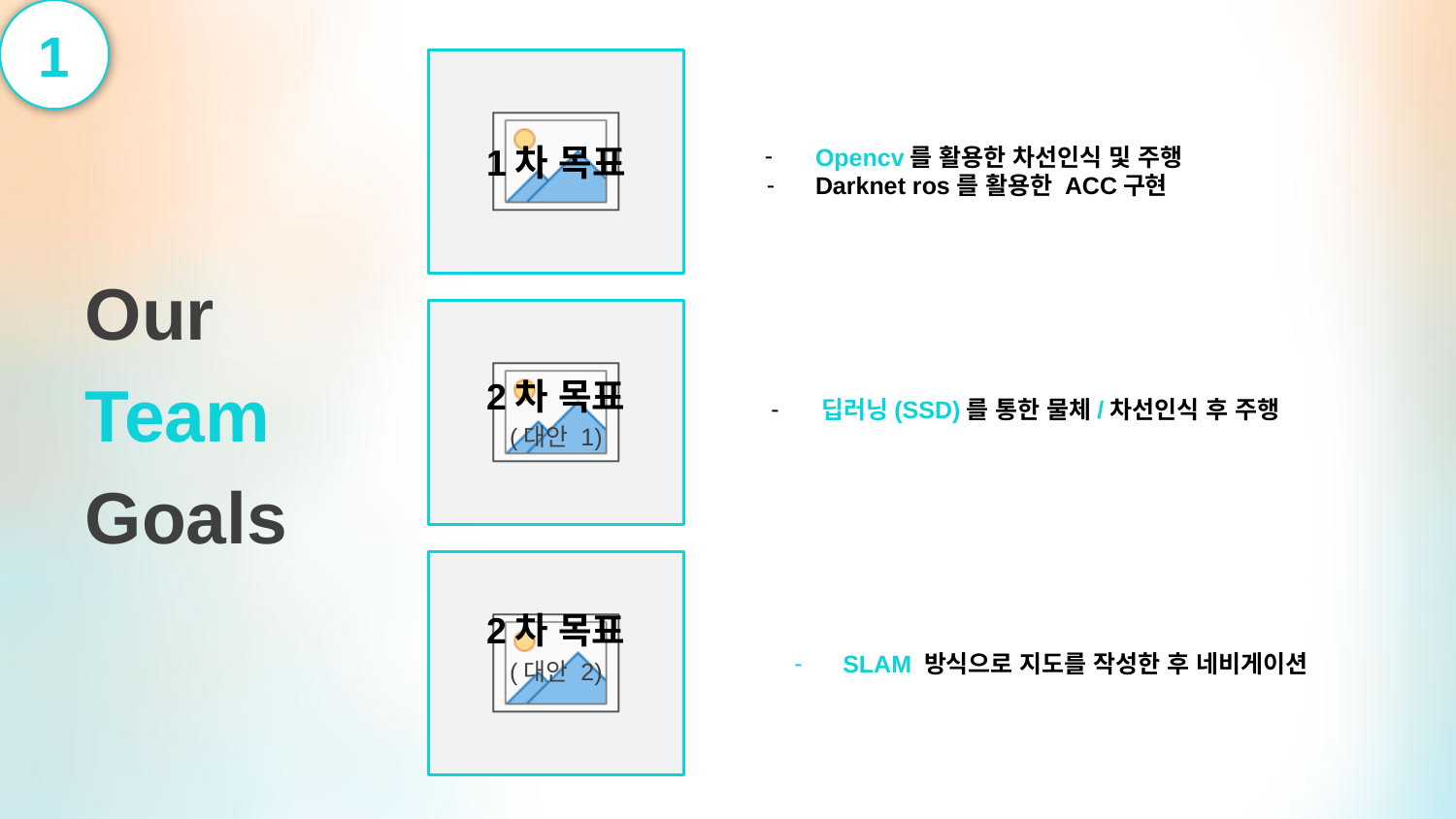

1
1차 목표
Opencv를 활용한 차선인식 및 주행
Darknet ros를 활용한 ACC구현
Our
Team
Goals
2차 목표
(대안 1)
딥러닝(SSD)를 통한 물체/차선인식 후 주행
2차 목표
(대안 2)

SLAM 방식으로 지도를 작성한 후 네비게이션